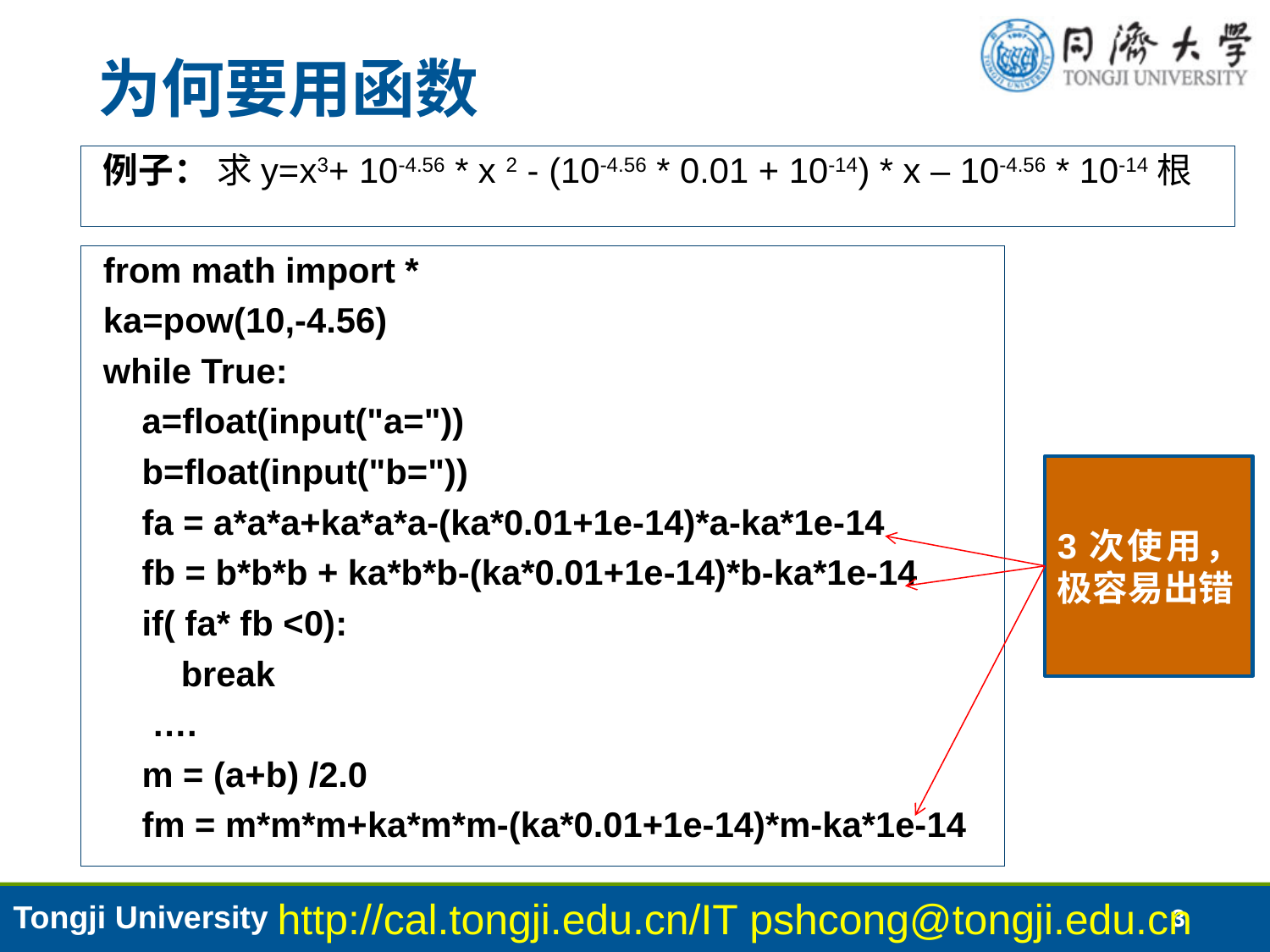

# 为何要用函数
例子： 求y=x3+ 10-4.56 * x 2 - (10-4.56 * 0.01 + 10-14) * x – 10-4.56 * 10-14根
from math import *
ka=pow(10,-4.56)
while True:
    a=float(input("a="))
    b=float(input("b="))
    fa = a*a*a+ka*a*a-(ka*0.01+1e-14)*a-ka*1e-14
    fb = b*b*b + ka*b*b-(ka*0.01+1e-14)*b-ka*1e-14
    if( fa* fb <0):
        break
     ….
    m = (a+b) /2.0
    fm = m*m*m+ka*m*m-(ka*0.01+1e-14)*m-ka*1e-14

3次使用，极容易出错